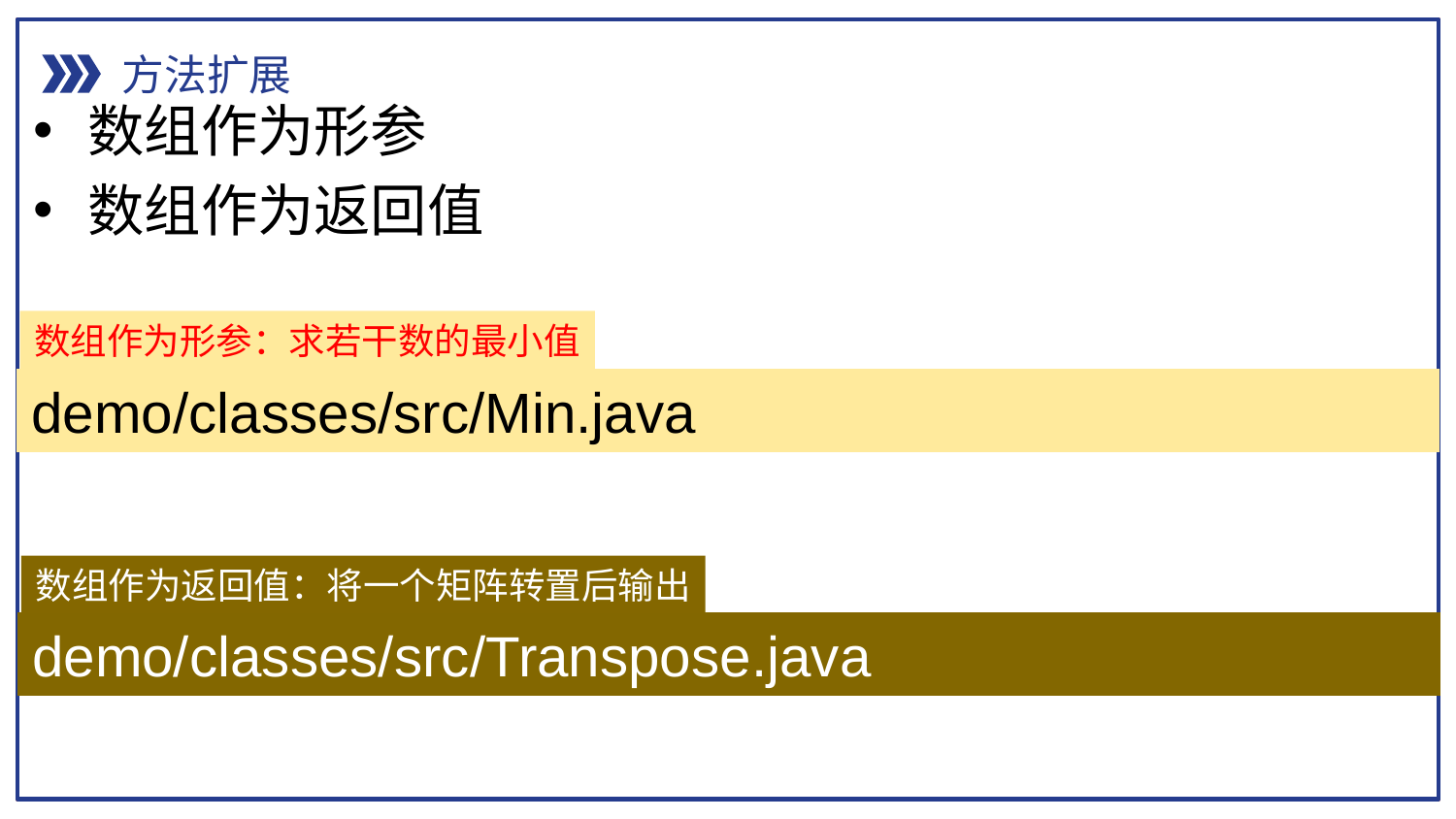

方法扩展

数组作为形参
数组作为返回值
数组作为形参：求若干数的最小值
demo/classes/src/Min.java
数组作为返回值：将一个矩阵转置后输出
demo/classes/src/Transpose.java